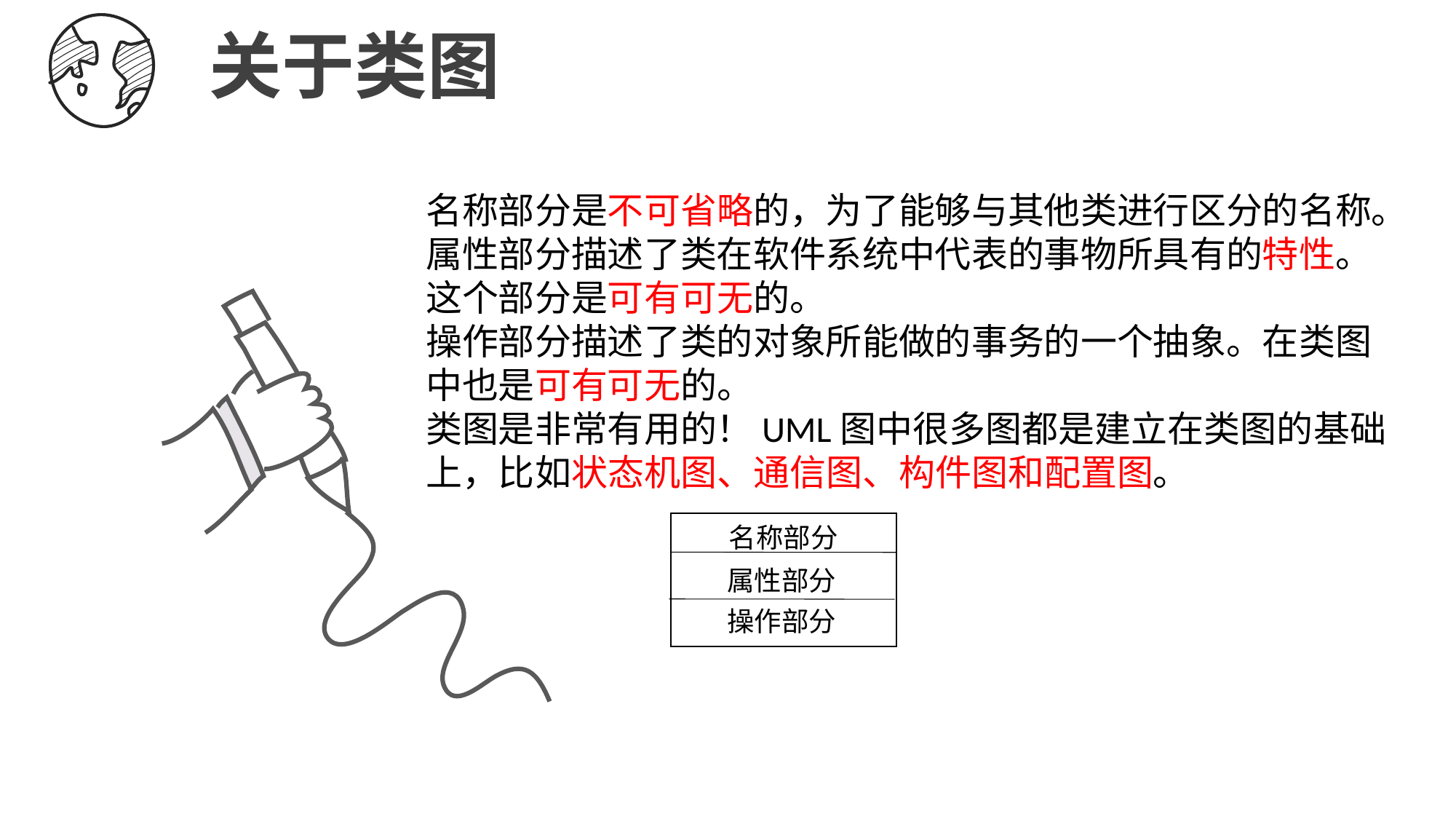

关于类图

名称部分是不可省略的，为了能够与其他类进行区分的名称。
属性部分描述了类在软件系统中代表的事物所具有的特性。这个部分是可有可无的。
操作部分描述了类的对象所能做的事务的一个抽象。在类图中也是可有可无的。
类图是非常有用的！UML图中很多图都是建立在类图的基础上，比如状态机图、通信图、构件图和配置图。

名称部分
属性部分
操作部分